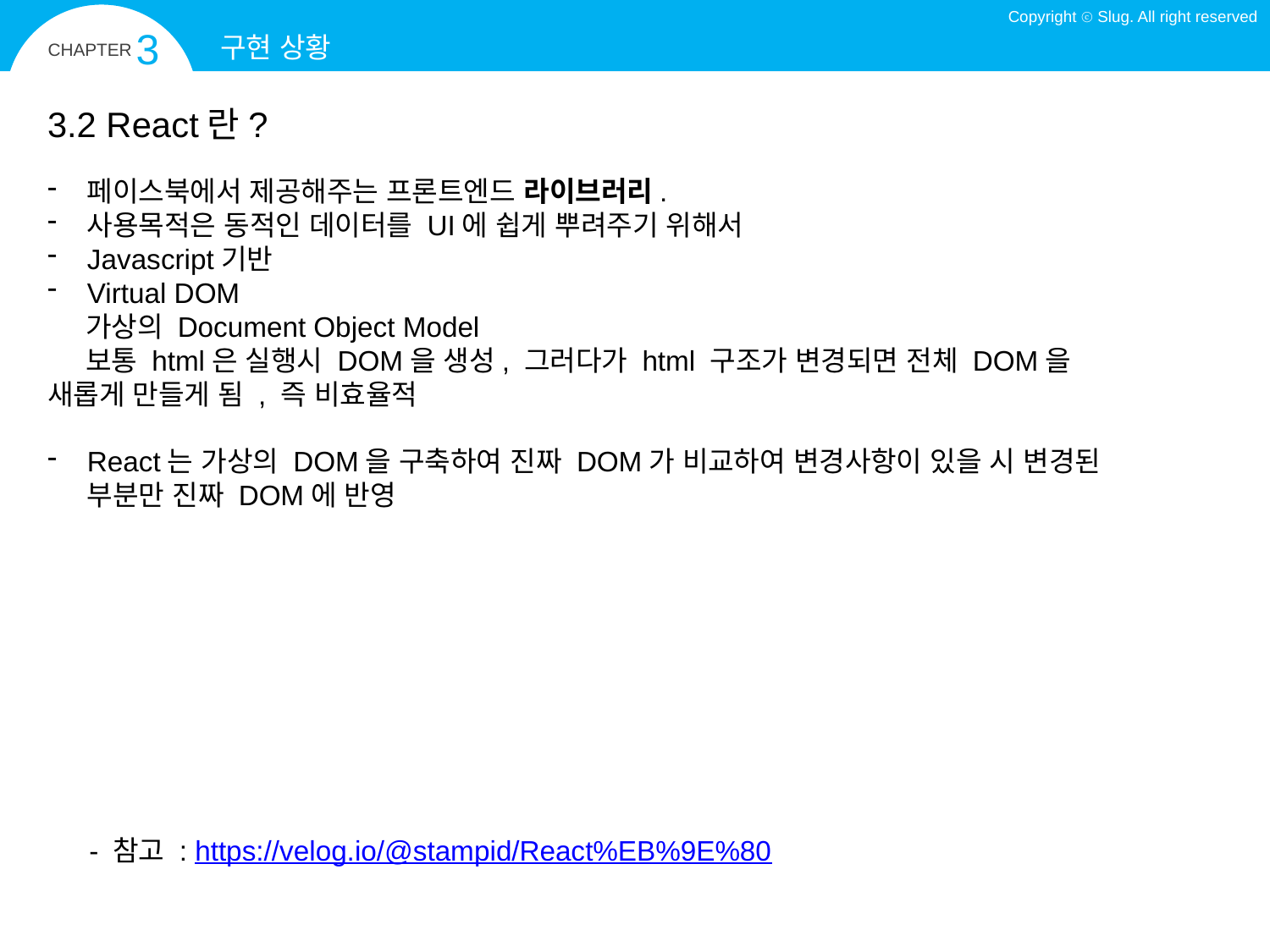

Copyright ⓒ Slug. All right reserved

3
구현 상황
CHAPTER
3.2 React란?
페이스북에서 제공해주는 프론트엔드 라이브러리.
사용목적은 동적인 데이터를 UI에 쉽게 뿌려주기 위해서
Javascript기반
Virtual DOM
    가상의 Document Object Model
    보통 html은 실행시 DOM을 생성, 그러다가 html 구조가 변경되면 전체 DOM을 새롭게 만들게 됨 , 즉 비효율적

React는 가상의 DOM을 구축하여 진짜 DOM가 비교하여 변경사항이 있을 시 변경된 부분만 진짜 DOM에 반영

- 참고 : https://velog.io/@stampid/React%EB%9E%80